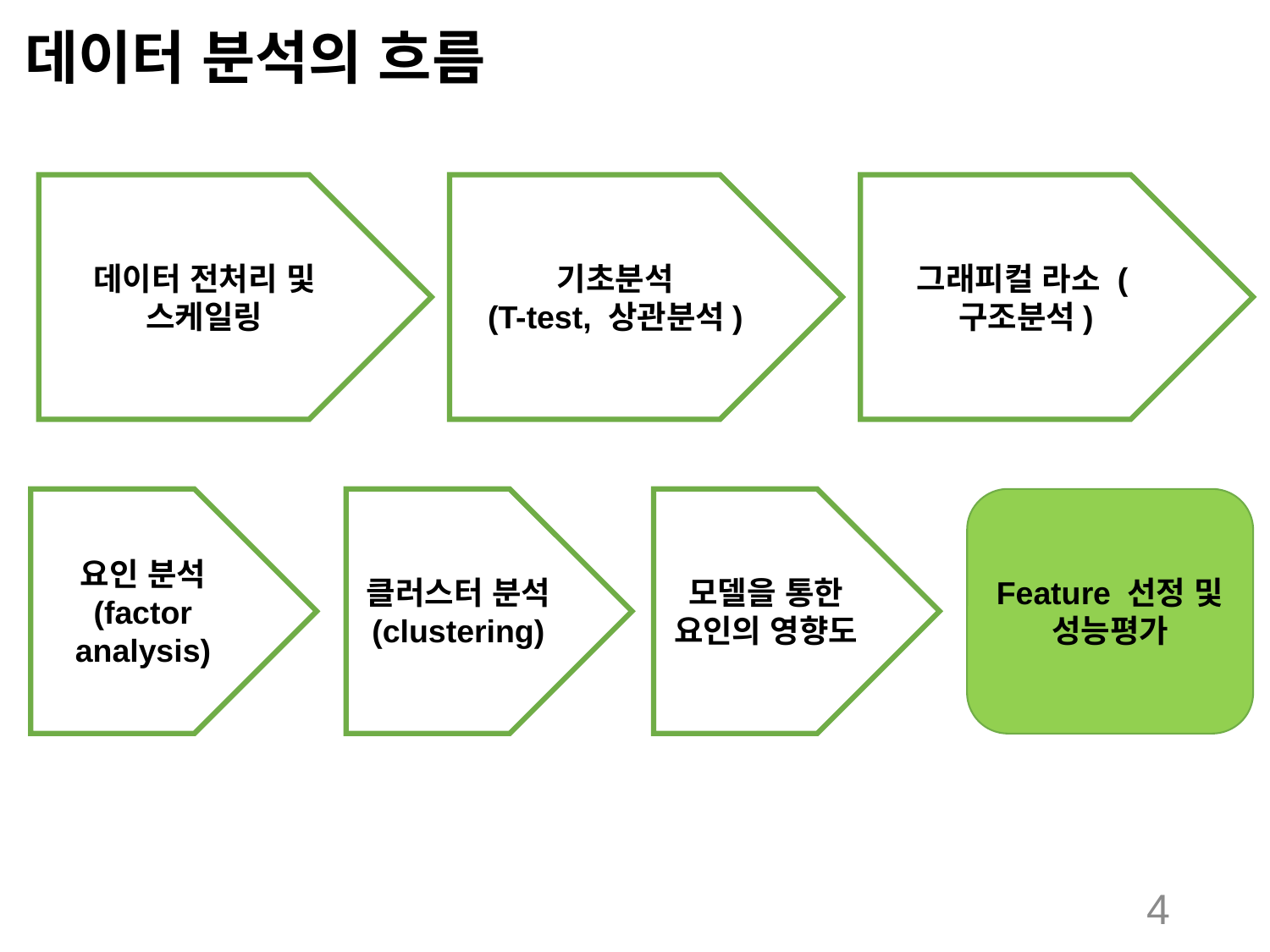

# 데이터 분석의 흐름
데이터 전처리 및 스케일링
기초분석
(T-test, 상관분석)
그래피컬 라소 (구조분석)
요인 분석
(factor analysis)
클러스터 분석
(clustering)
모델을 통한
요인의 영향도
Feature 선정 및 성능평가
4